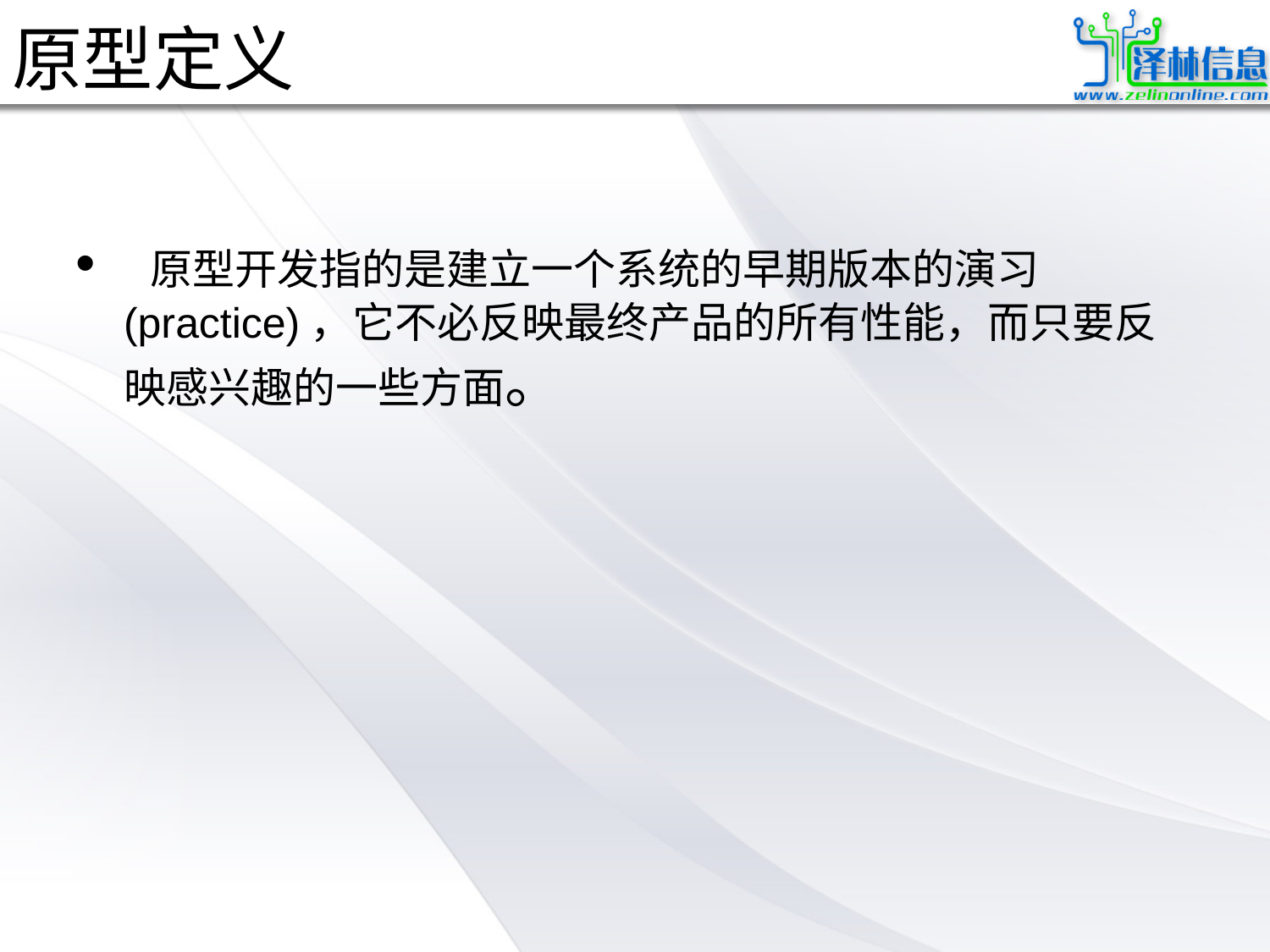

# 原型定义
 原型开发指的是建立一个系统的早期版本的演习(practice)，它不必反映最终产品的所有性能，而只要反映感兴趣的一些方面。